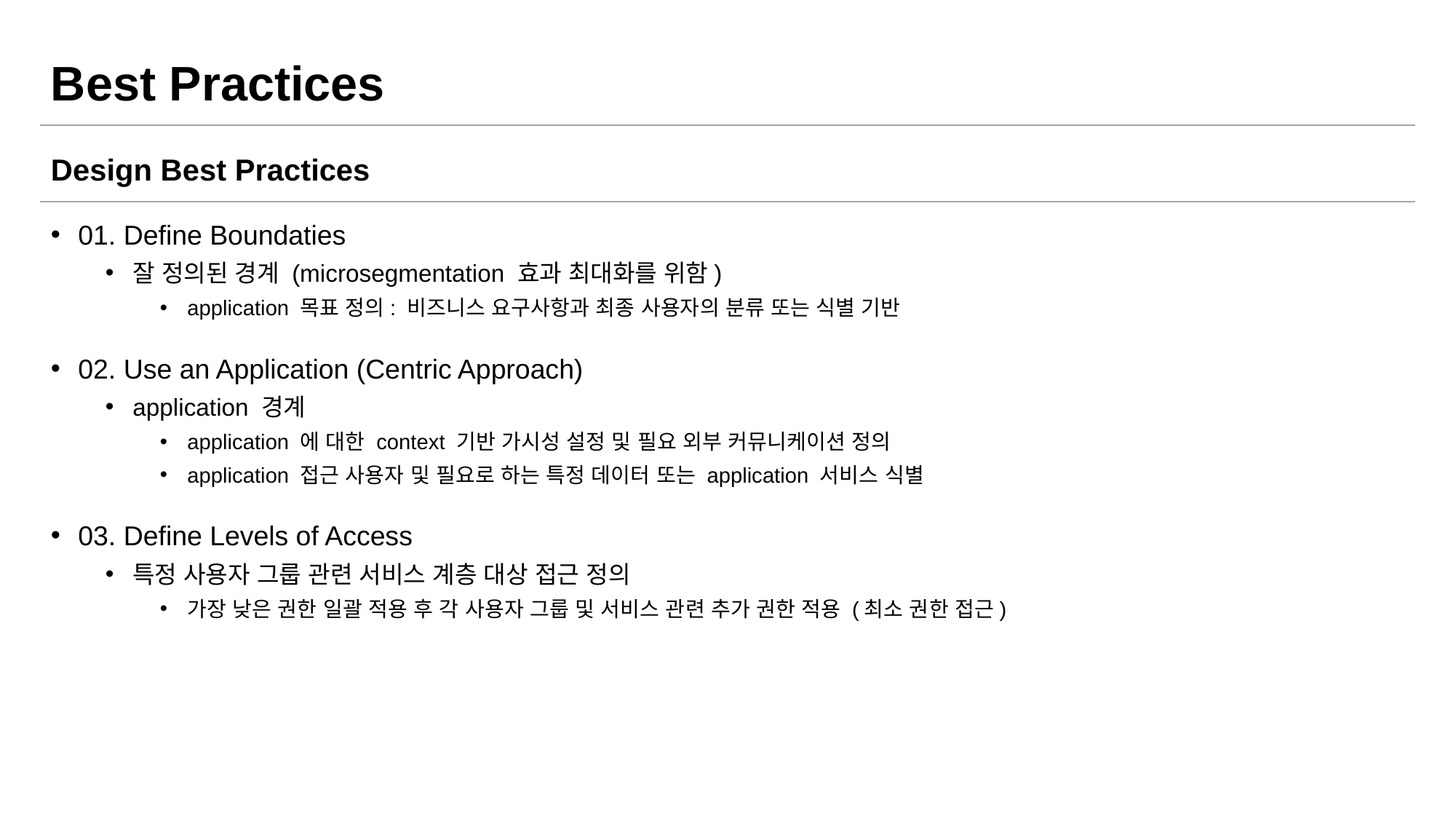

# Best Practices
Design Best Practices
01. Define Boundaties
잘 정의된 경계 (microsegmentation 효과 최대화를 위함)
application 목표 정의: 비즈니스 요구사항과 최종 사용자의 분류 또는 식별 기반
02. Use an Application (Centric Approach)
application 경계
application 에 대한 context 기반 가시성 설정 및 필요 외부 커뮤니케이션 정의
application 접근 사용자 및 필요로 하는 특정 데이터 또는 application 서비스 식별
03. Define Levels of Access
특정 사용자 그룹 관련 서비스 계층 대상 접근 정의
가장 낮은 권한 일괄 적용 후 각 사용자 그룹 및 서비스 관련 추가 권한 적용 (최소 권한 접근)